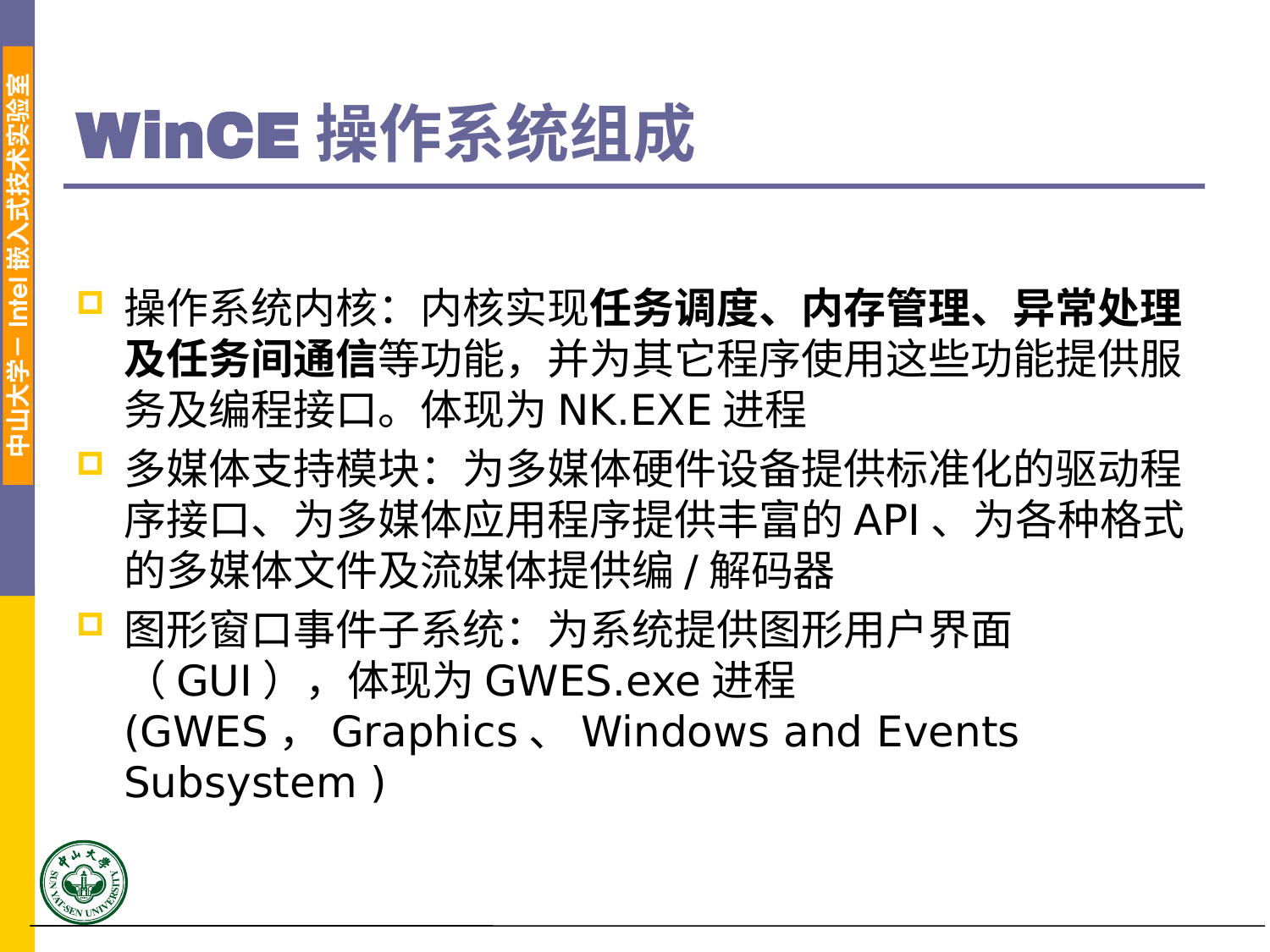

# WinCE操作系统组成
操作系统内核：内核实现任务调度、内存管理、异常处理及任务间通信等功能，并为其它程序使用这些功能提供服务及编程接口。体现为NK.EXE进程
多媒体支持模块：为多媒体硬件设备提供标准化的驱动程序接口、为多媒体应用程序提供丰富的API、为各种格式的多媒体文件及流媒体提供编/解码器
图形窗口事件子系统：为系统提供图形用户界面（GUI），体现为GWES.exe进程(GWES，Graphics、Windows and Events Subsystem )